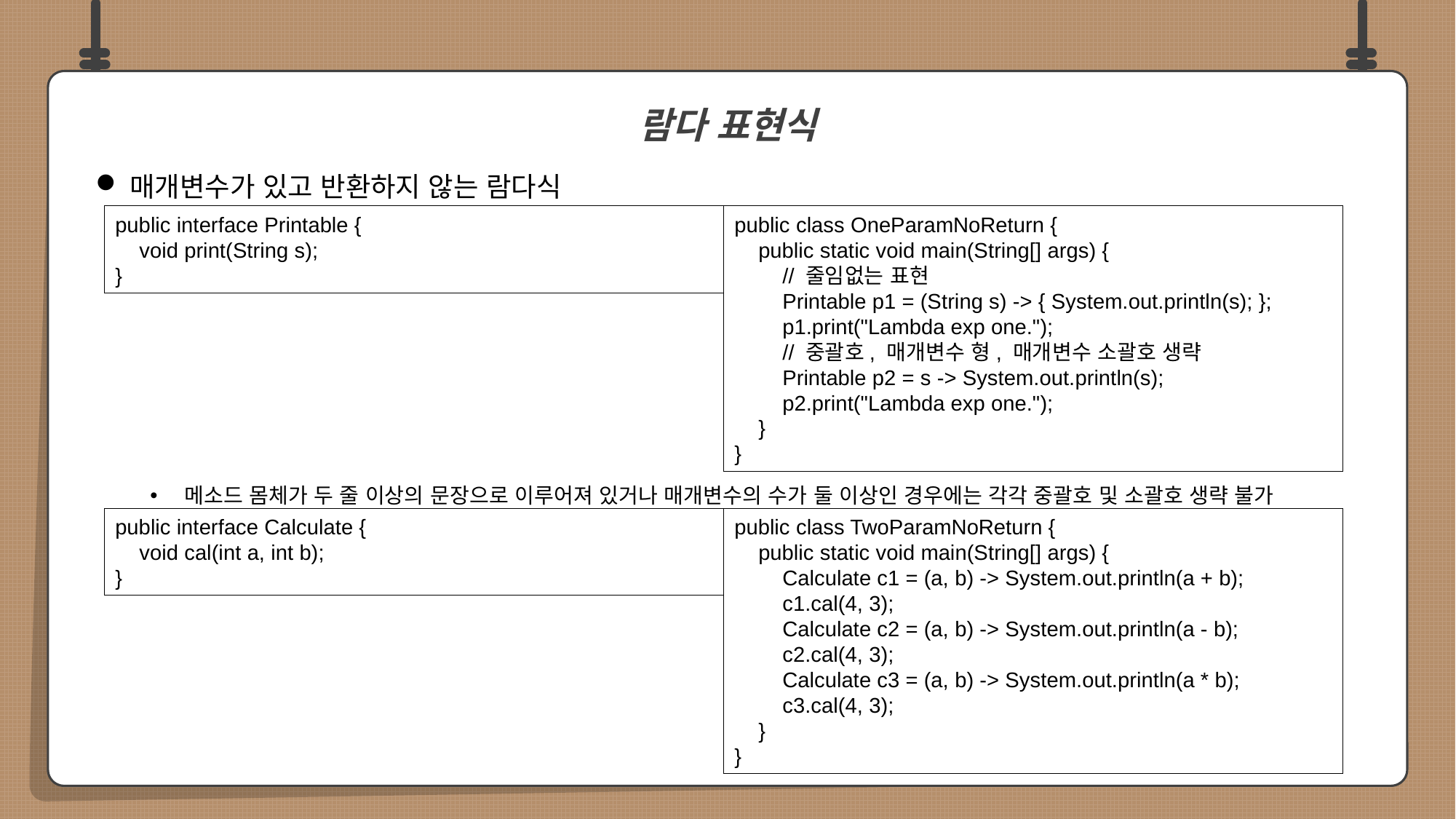

매개변수가 있고 반환하지 않는 람다식

메소드 몸체가 두 줄 이상의 문장으로 이루어져 있거나 매개변수의 수가 둘 이상인 경우에는 각각 중괄호 및 소괄호 생략 불가

람다 표현식

public class OneParamNoReturn {
    public static void main(String[] args) {
        // 줄임없는 표현
        Printable p1 = (String s) -> { System.out.println(s); };
        p1.print("Lambda exp one.");
        // 중괄호, 매개변수 형, 매개변수 소괄호 생략
        Printable p2 = s -> System.out.println(s);
        p2.print("Lambda exp one.");
    }
}
public interface Printable {
    void print(String s);
}
public class TwoParamNoReturn {
    public static void main(String[] args) {
        Calculate c1 = (a, b) -> System.out.println(a + b);
        c1.cal(4, 3);
        Calculate c2 = (a, b) -> System.out.println(a - b);
        c2.cal(4, 3);
        Calculate c3 = (a, b) -> System.out.println(a * b);
        c3.cal(4, 3);
    }
}
public interface Calculate {
    void cal(int a, int b);
}